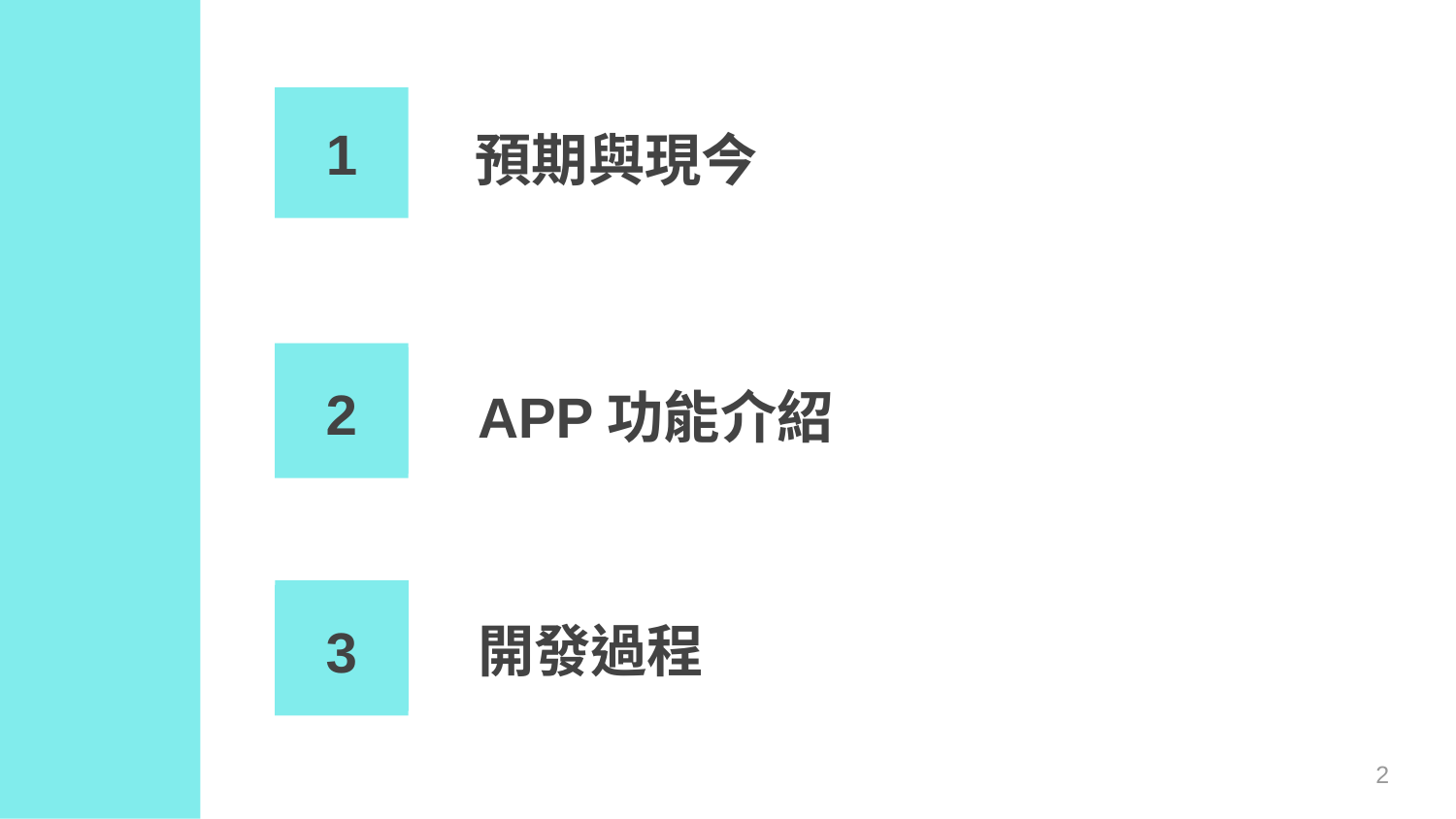

1

預期與現今

2

APP功能介紹

3

開發過程
2